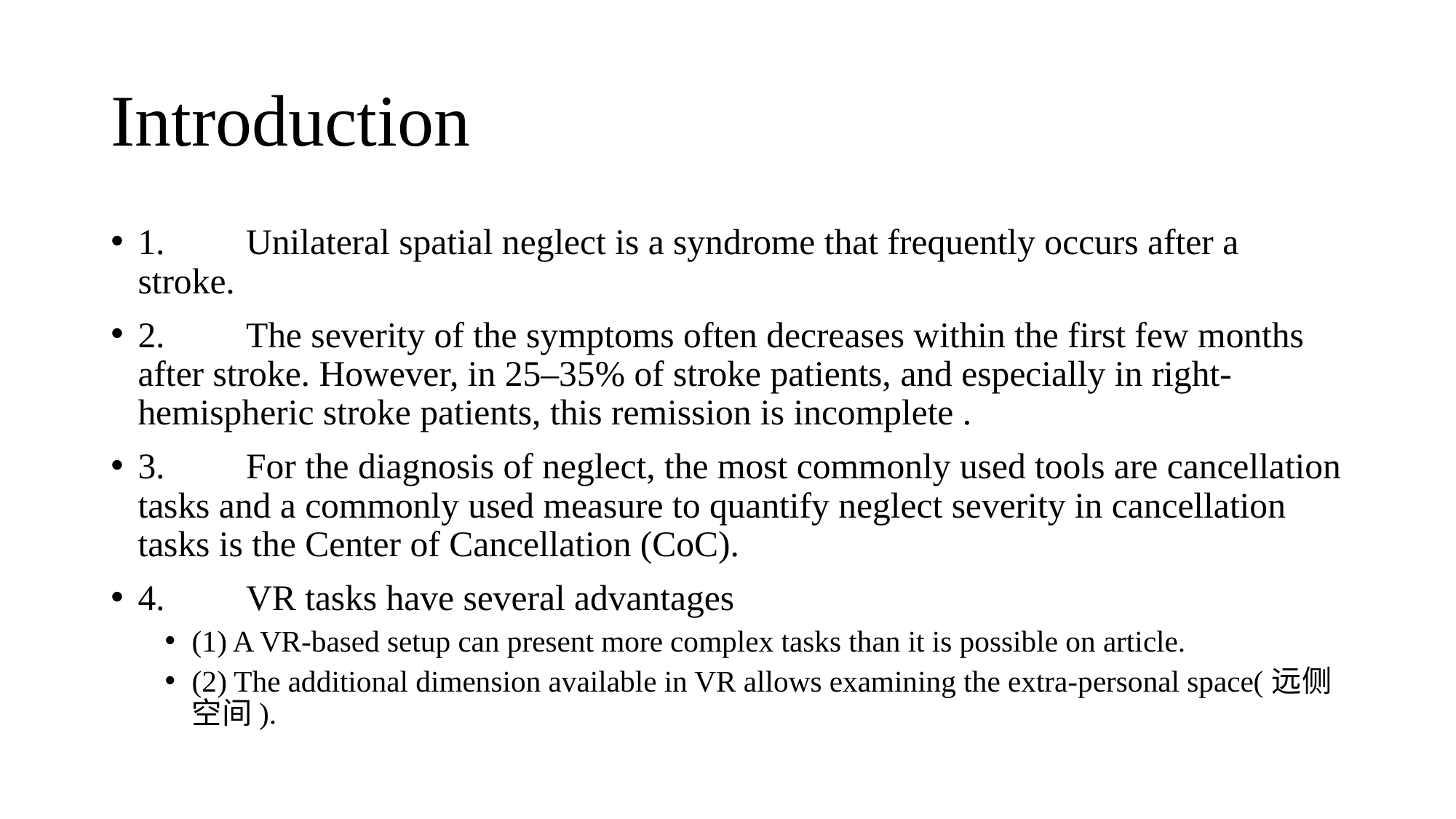

# Introduction
1.	Unilateral spatial neglect is a syndrome that frequently occurs after a stroke.
2.	The severity of the symptoms often decreases within the first few months after stroke. However, in 25–35% of stroke patients, and especially in right-hemispheric stroke patients, this remission is incomplete .
3.	For the diagnosis of neglect, the most commonly used tools are cancellation tasks and a commonly used measure to quantify neglect severity in cancellation tasks is the Center of Cancellation (CoC).
4.	VR tasks have several advantages
(1) A VR-based setup can present more complex tasks than it is possible on article.
(2) The additional dimension available in VR allows examining the extra-personal space(远侧空间).